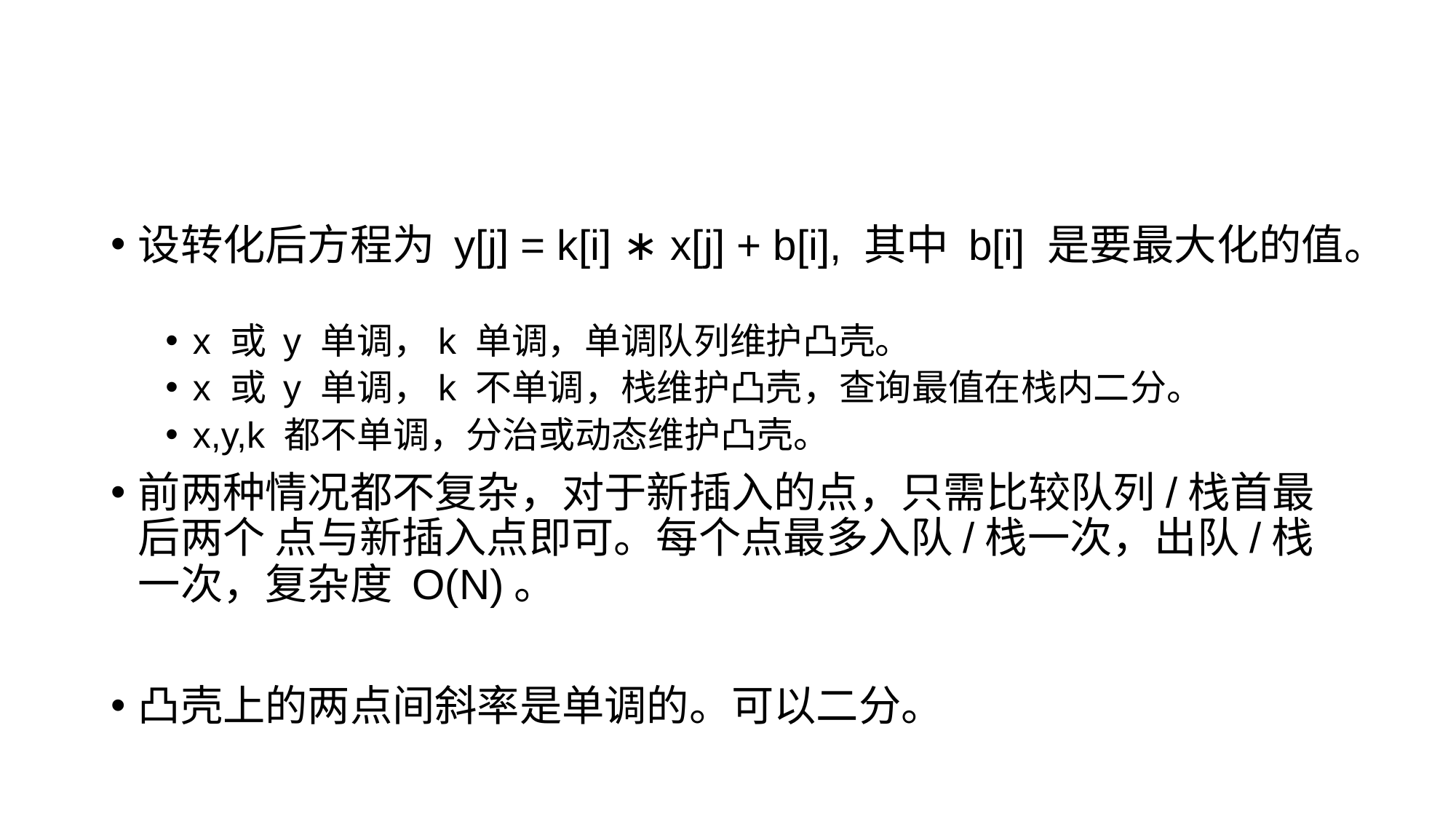

#
设转化后方程为 y[j] = k[i] ∗ x[j] + b[i], 其中 b[i] 是要最大化的值。
x 或 y 单调，k 单调，单调队列维护凸壳。
x 或 y 单调，k 不单调，栈维护凸壳，查询最值在栈内二分。
x,y,k 都不单调，分治或动态维护凸壳。
前两种情况都不复杂，对于新插入的点，只需比较队列/栈首最后两个 点与新插入点即可。每个点最多入队/栈一次，出队/栈一次，复杂度 O(N)。

凸壳上的两点间斜率是单调的。可以二分。